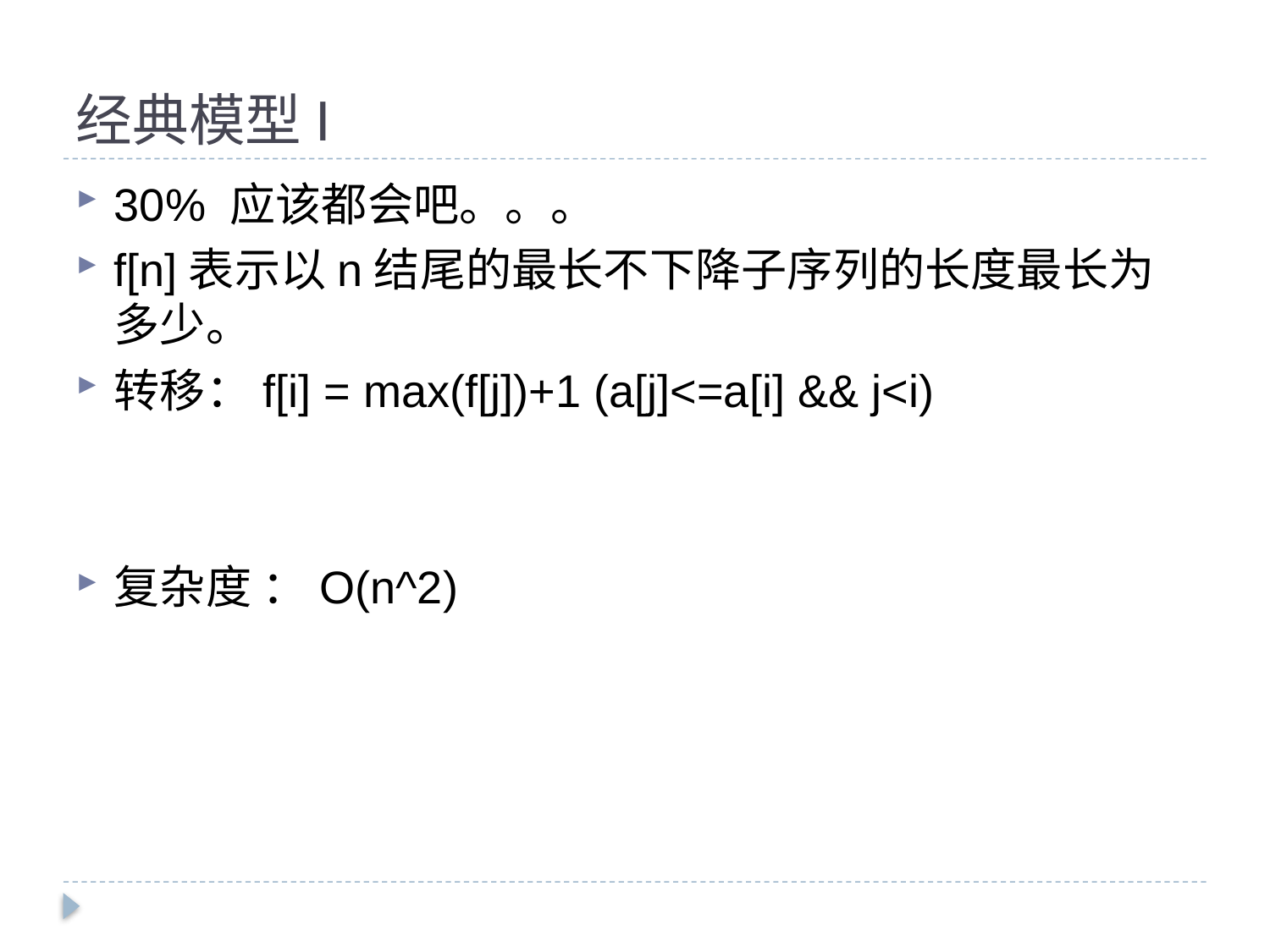

# 经典模型I
30% 应该都会吧。。。
f[n]表示以n结尾的最长不下降子序列的长度最长为多少。
转移：f[i] = max(f[j])+1 (a[j]<=a[i] && j<i)

复杂度 ：O(n^2)